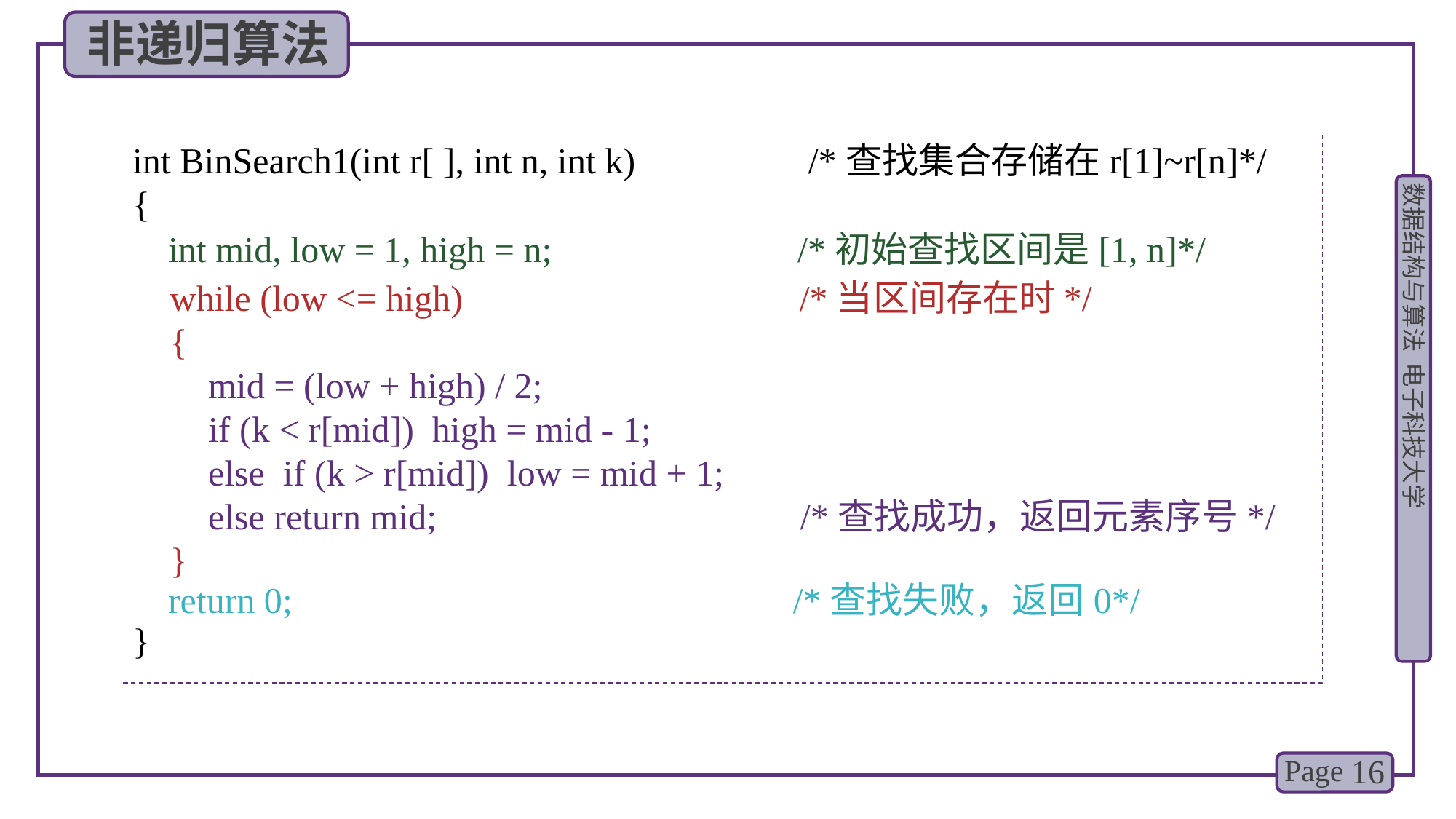

非递归算法

int BinSearch1(int r[ ], int n, int k)                   /*查找集合存储在r[1]~r[n]*/
{

}
    int mid, low = 1, high = n;                           /*初始查找区间是[1, n]*/
    while (low <= high)                                     /*当区间存在时*/
    {

    }
        mid = (low + high) / 2;
        if (k < r[mid])  high = mid - 1;
        else  if (k > r[mid])  low = mid + 1;
        else return mid;                                        /*查找成功，返回元素序号*/
    return 0;                                                       /*查找失败，返回0*/